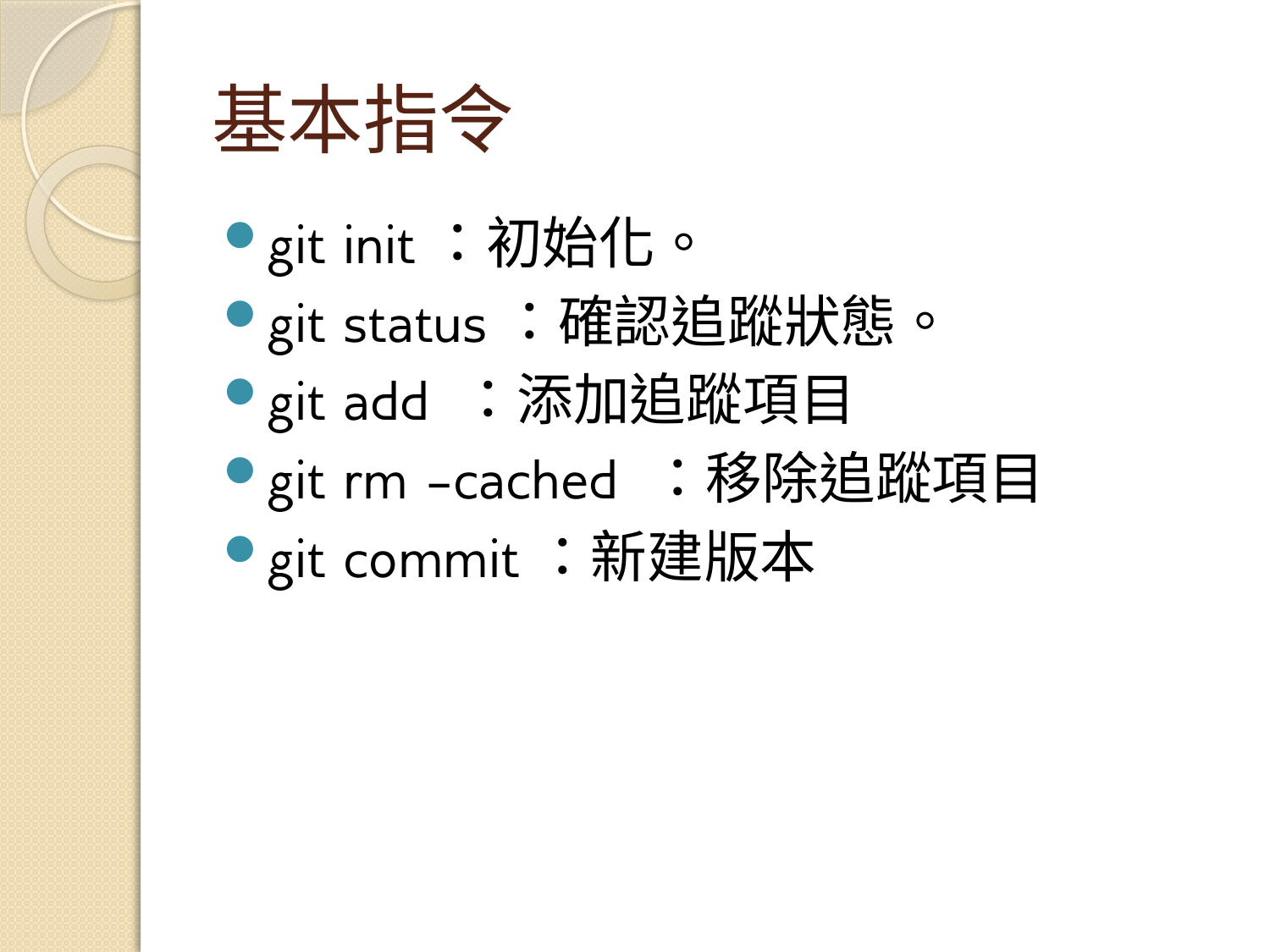

# 基本指令
git init：初始化。
git status：確認追蹤狀態。
git add ：添加追蹤項目
git rm –cached ：移除追蹤項目
git commit：新建版本